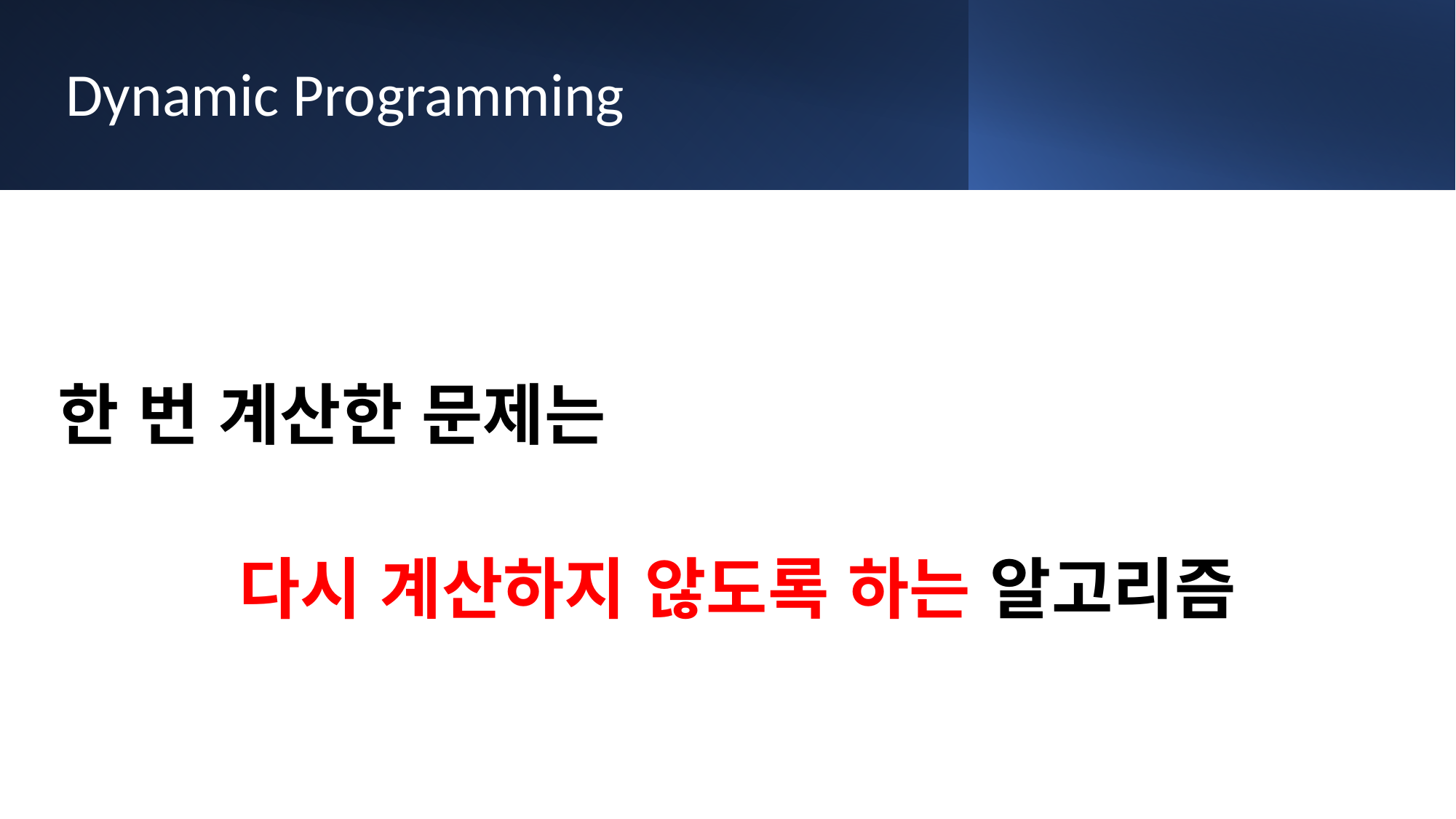

# Dynamic Programming
한 번 계산한 문제는

다시 계산하지 않도록 하는 알고리즘